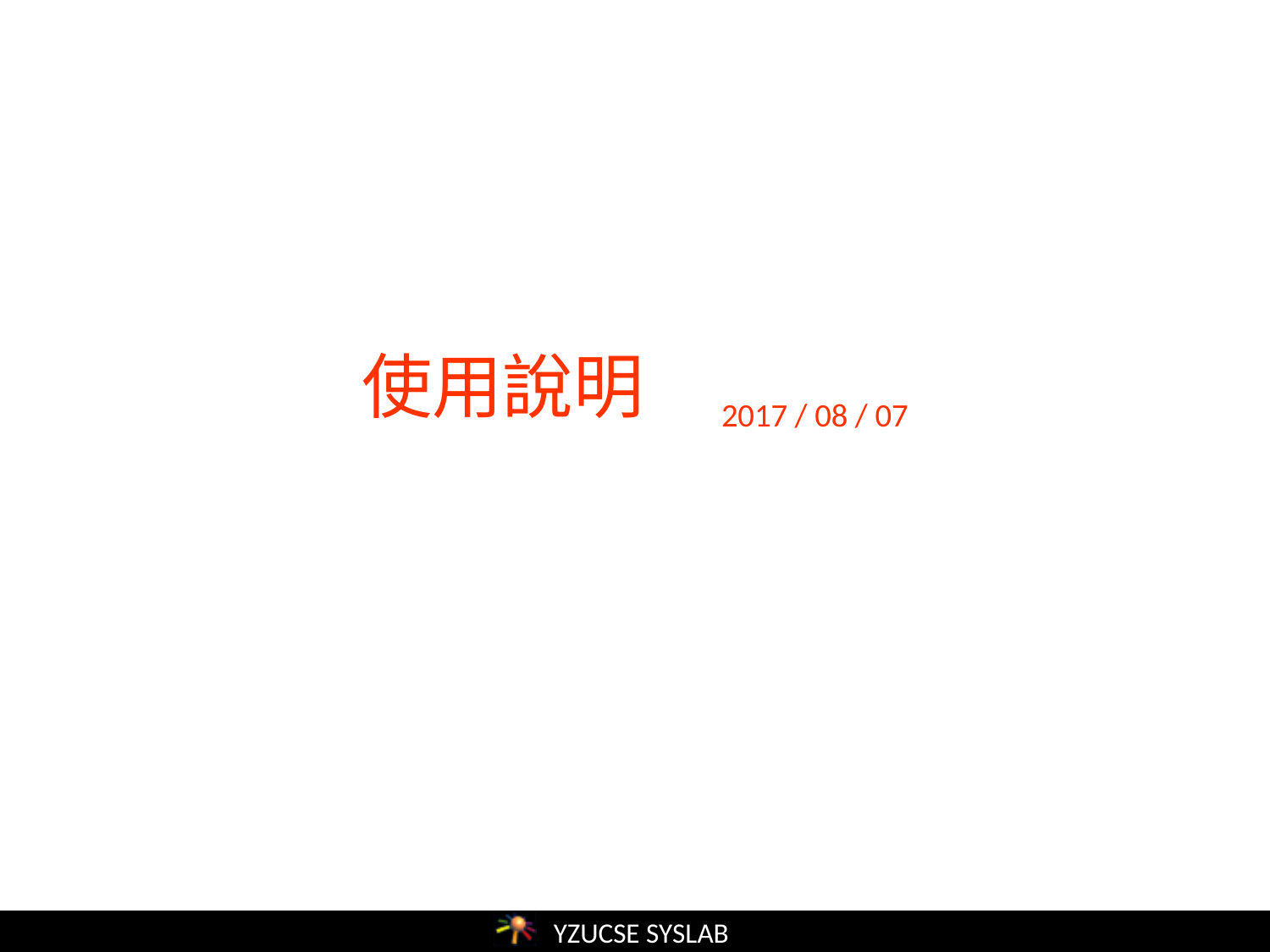

# 使用說明   2017 / 08 / 07